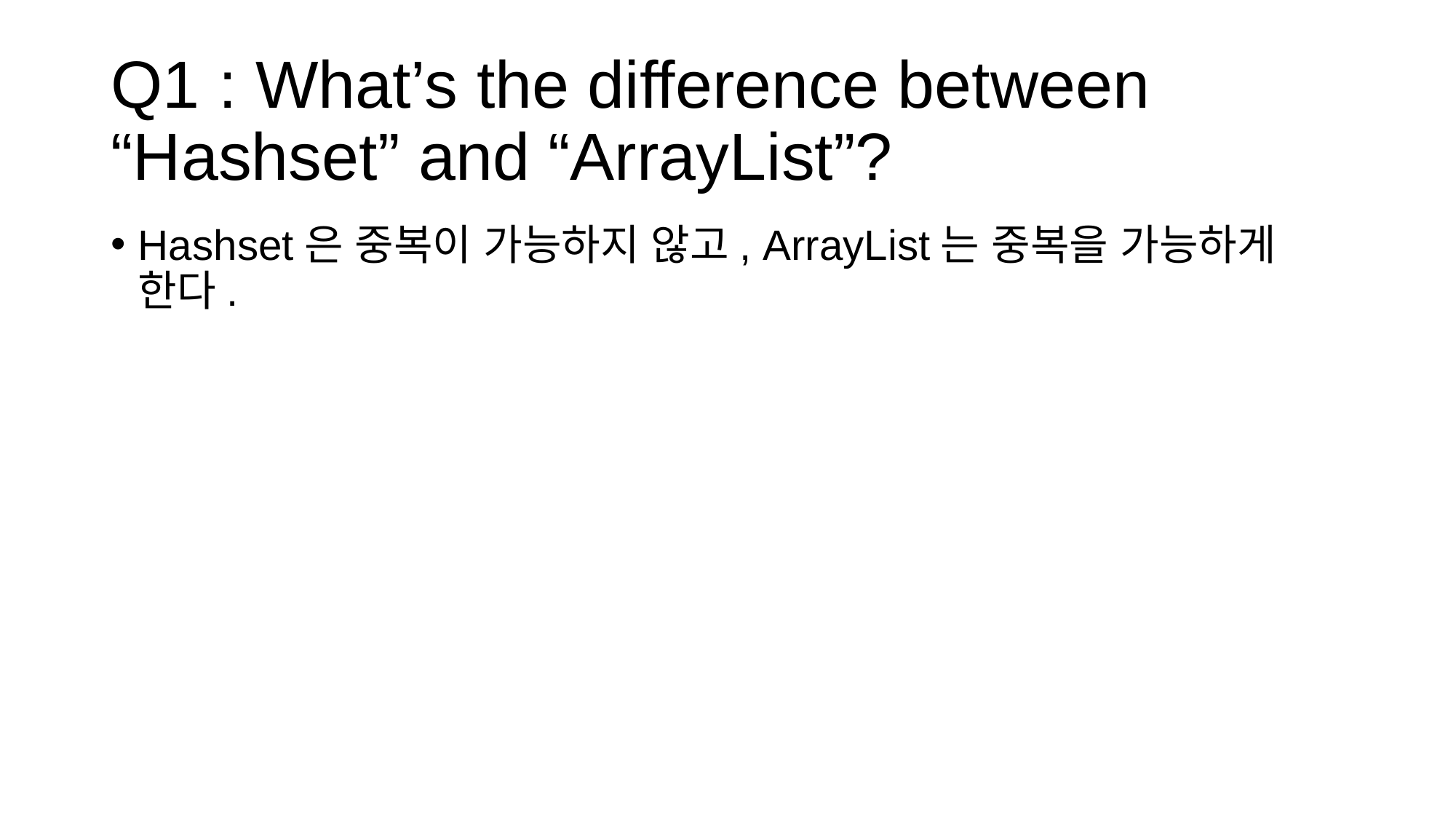

# Q1 : What’s the difference between “Hashset” and “ArrayList”?
Hashset은 중복이 가능하지 않고, ArrayList는 중복을 가능하게 한다.